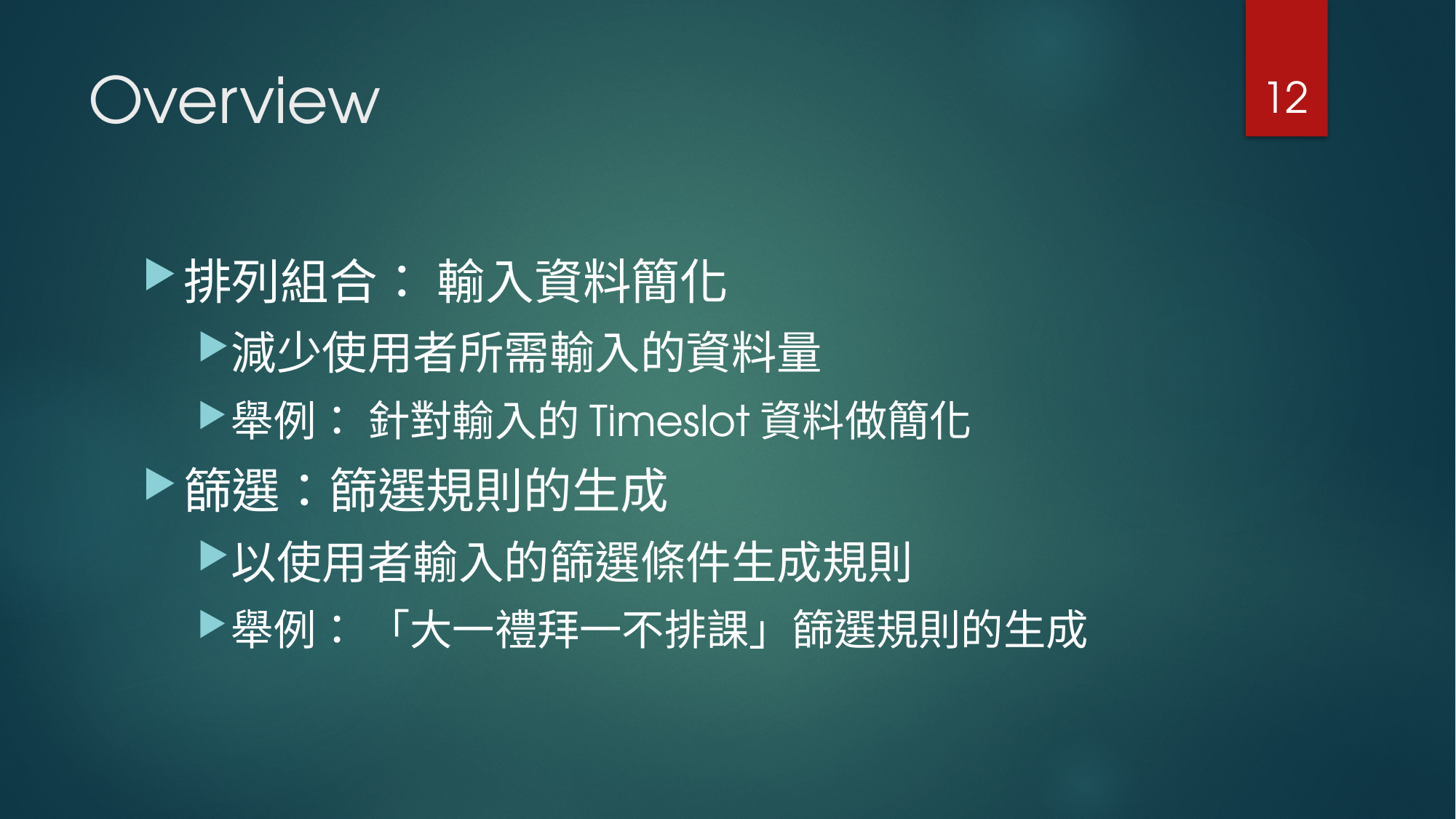

12
# Overview
排列組合： 輸入資料簡化
減少使用者所需輸入的資料量
舉例： 針對輸入的Timeslot資料做簡化
篩選：篩選規則的生成
以使用者輸入的篩選條件生成規則
舉例： 「大一禮拜一不排課」篩選規則的生成